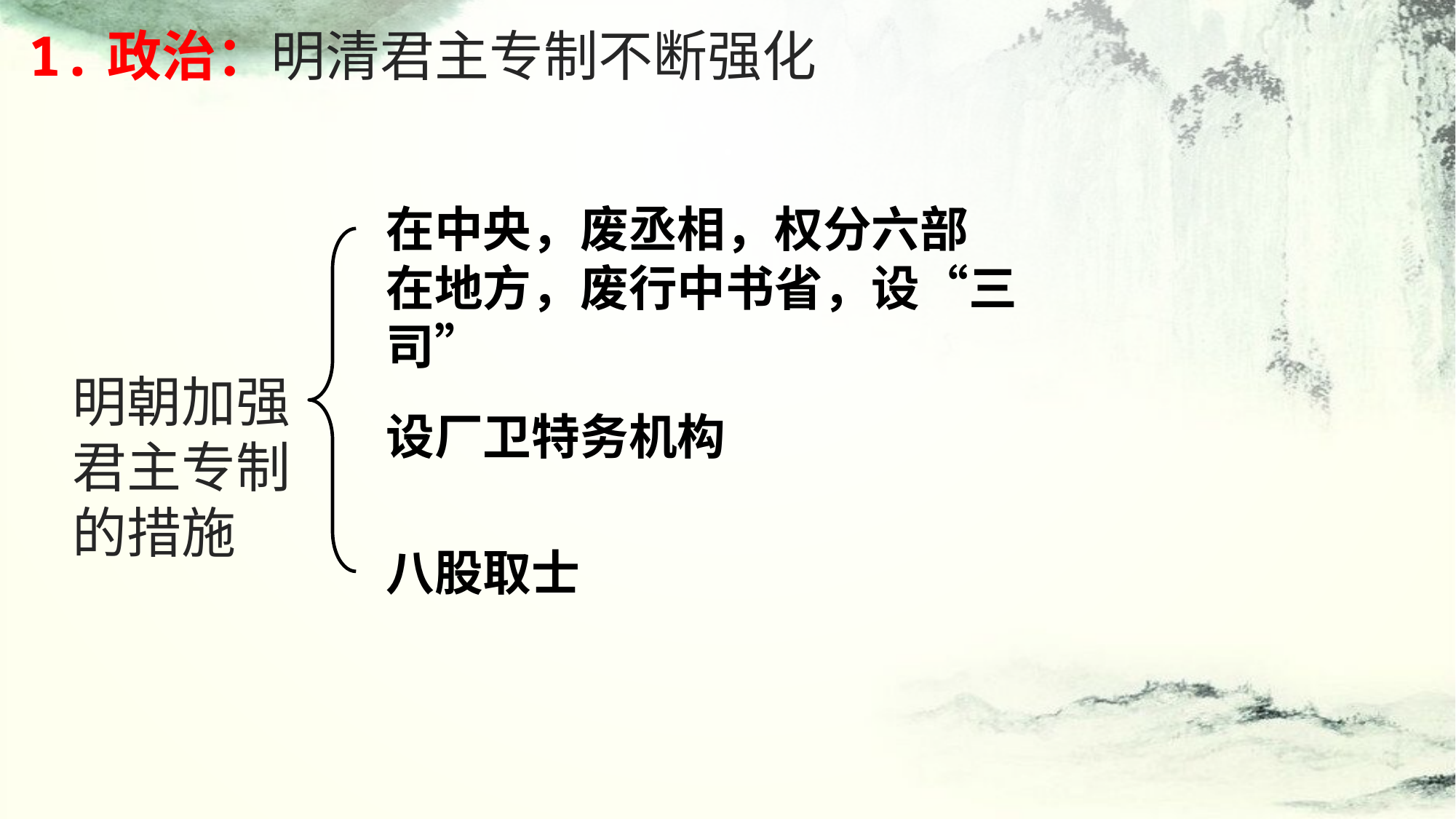

1.政治：明清君主专制不断强化
在中央，废丞相，权分六部
在地方，废行中书省，设“三司”

明朝加强君主专制的措施
设厂卫特务机构
八股取士